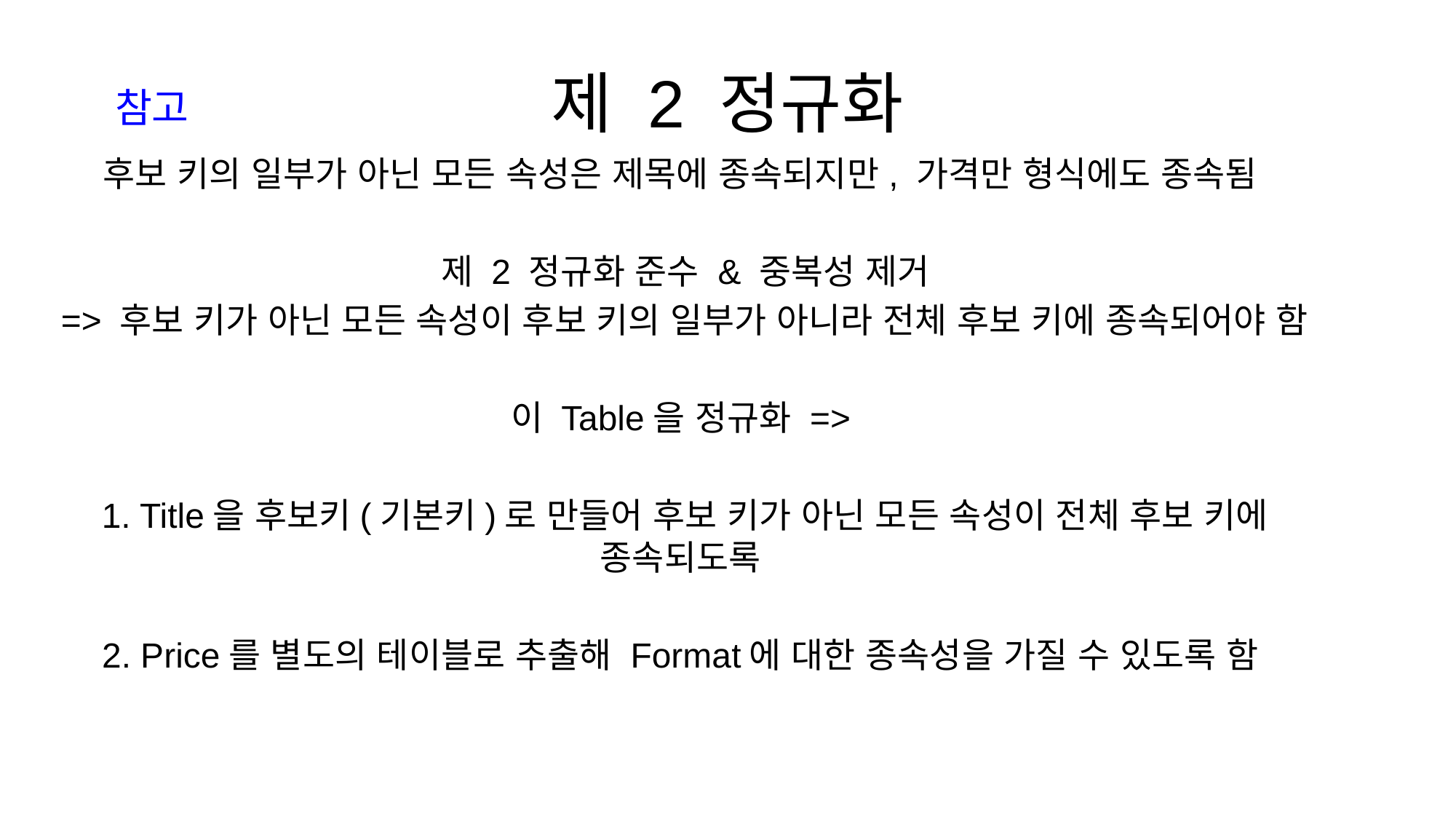

# 제 2 정규화
참고
후보 키의 일부가 아닌 모든 속성은 제목에 종속되지만, 가격만 형식에도 종속됨

제 2 정규화 준수 & 중복성 제거
=> 후보 키가 아닌 모든 속성이 후보 키의 일부가 아니라 전체 후보 키에 종속되어야 함

이 Table을 정규화 =>

1. Title을 후보키(기본키)로 만들어 후보 키가 아닌 모든 속성이 전체 후보 키에 종속되도록

2. Price를 별도의 테이블로 추출해 Format에 대한 종속성을 가질 수 있도록 함